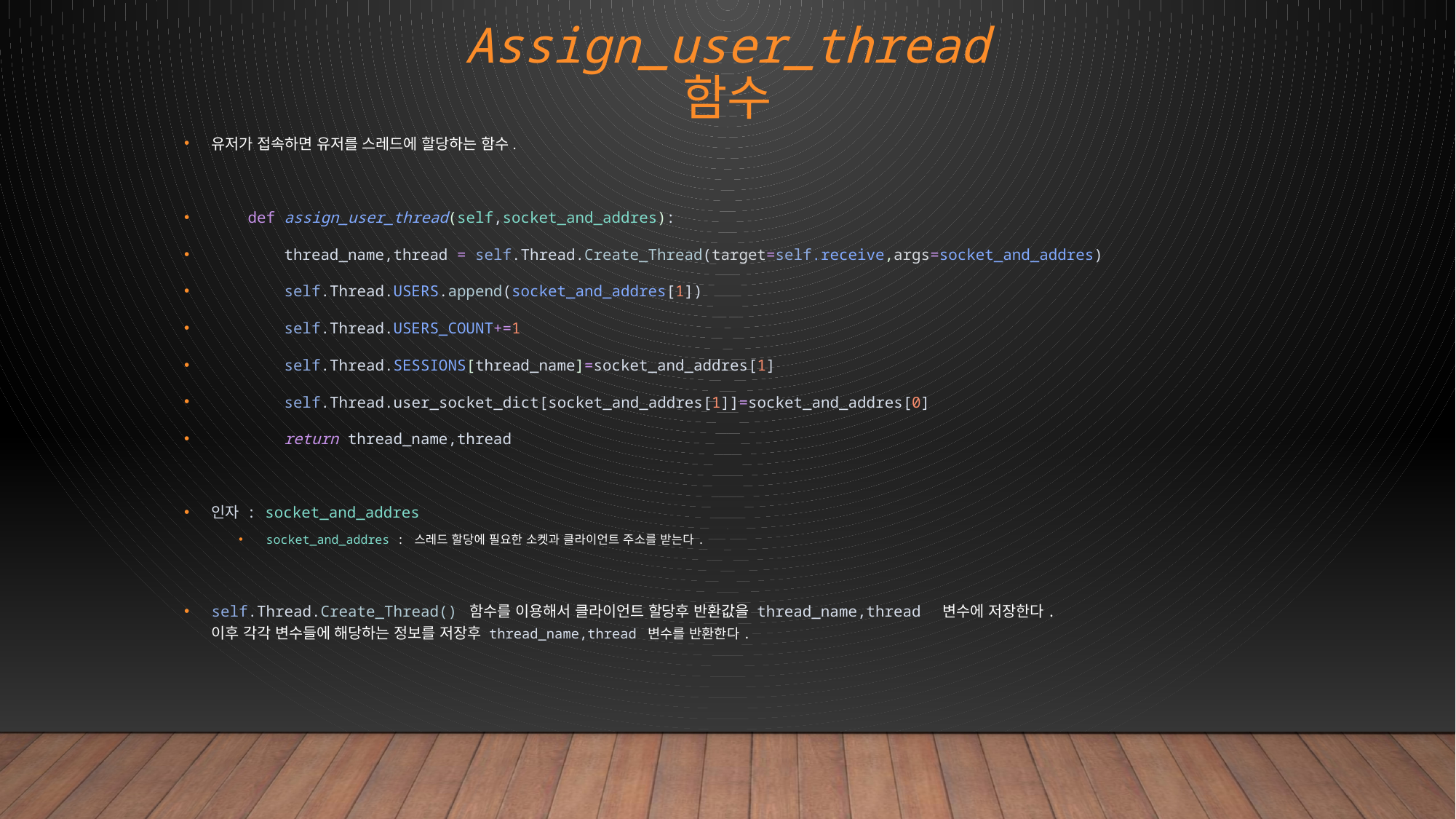

# Assign_user_thread 함수
유저가 접속하면 유저를 스레드에 할당하는 함수.

    def assign_user_thread(self,socket_and_addres):
        thread_name,thread = self.Thread.Create_Thread(target=self.receive,args=socket_and_addres)
        self.Thread.USERS.append(socket_and_addres[1])
        self.Thread.USERS_COUNT+=1
        self.Thread.SESSIONS[thread_name]=socket_and_addres[1]
        self.Thread.user_socket_dict[socket_and_addres[1]]=socket_and_addres[0]
        return thread_name,thread

인자 : socket_and_addres
socket_and_addres : 스레드 할당에 필요한 소켓과 클라이언트 주소를 받는다.

self.Thread.Create_Thread() 함수를 이용해서 클라이언트 할당후 반환값을 thread_name,thread  변수에 저장한다.
이후 각각 변수들에 해당하는 정보를 저장후 thread_name,thread 변수를 반환한다.